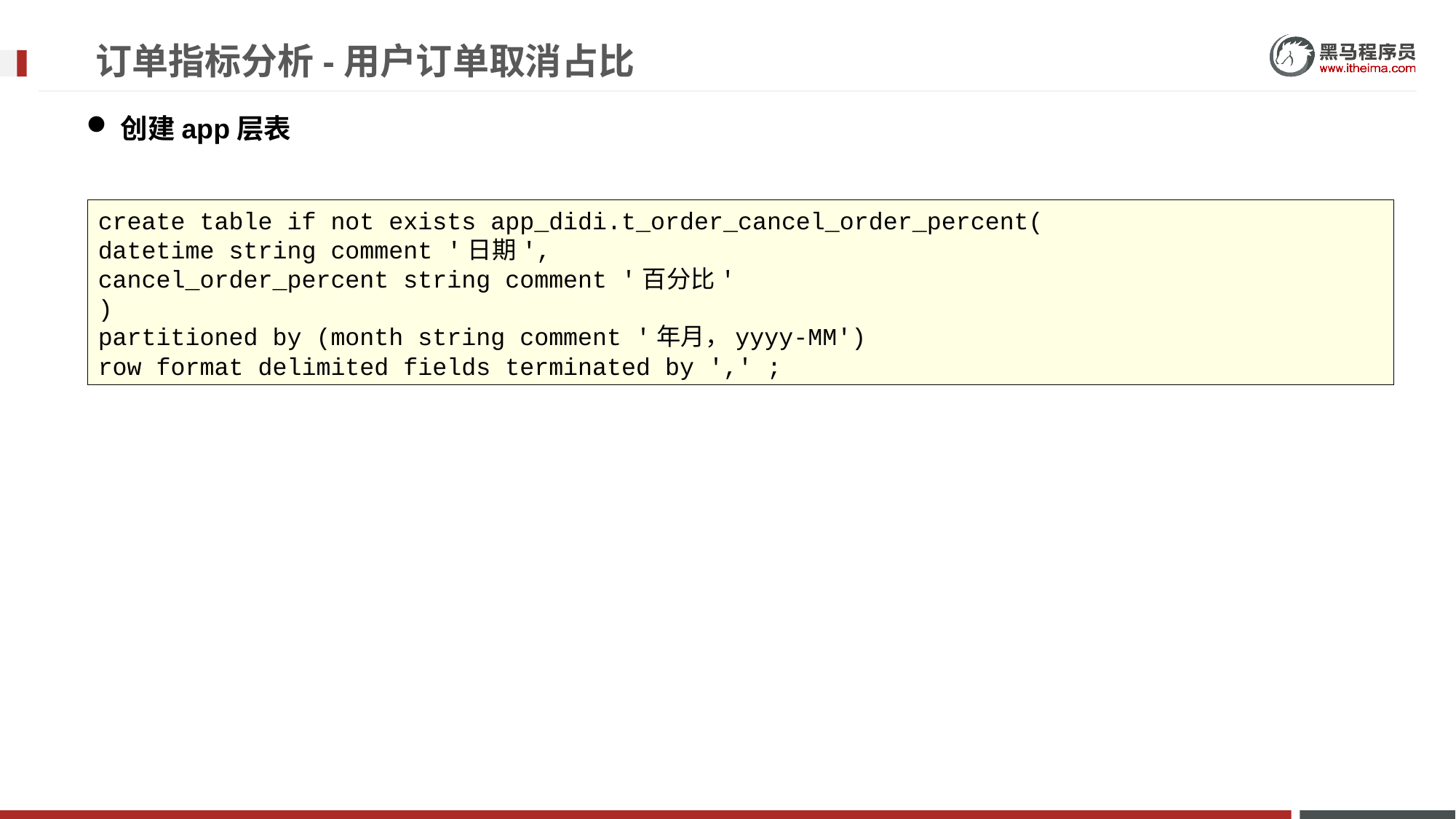

# 订单指标分析-用户订单取消占比
创建app层表
create table if not exists app_didi.t_order_cancel_order_percent(
datetime string comment '日期',
cancel_order_percent string comment '百分比'
)
partitioned by (month string comment '年月，yyyy-MM')
row format delimited fields terminated by ',' ;